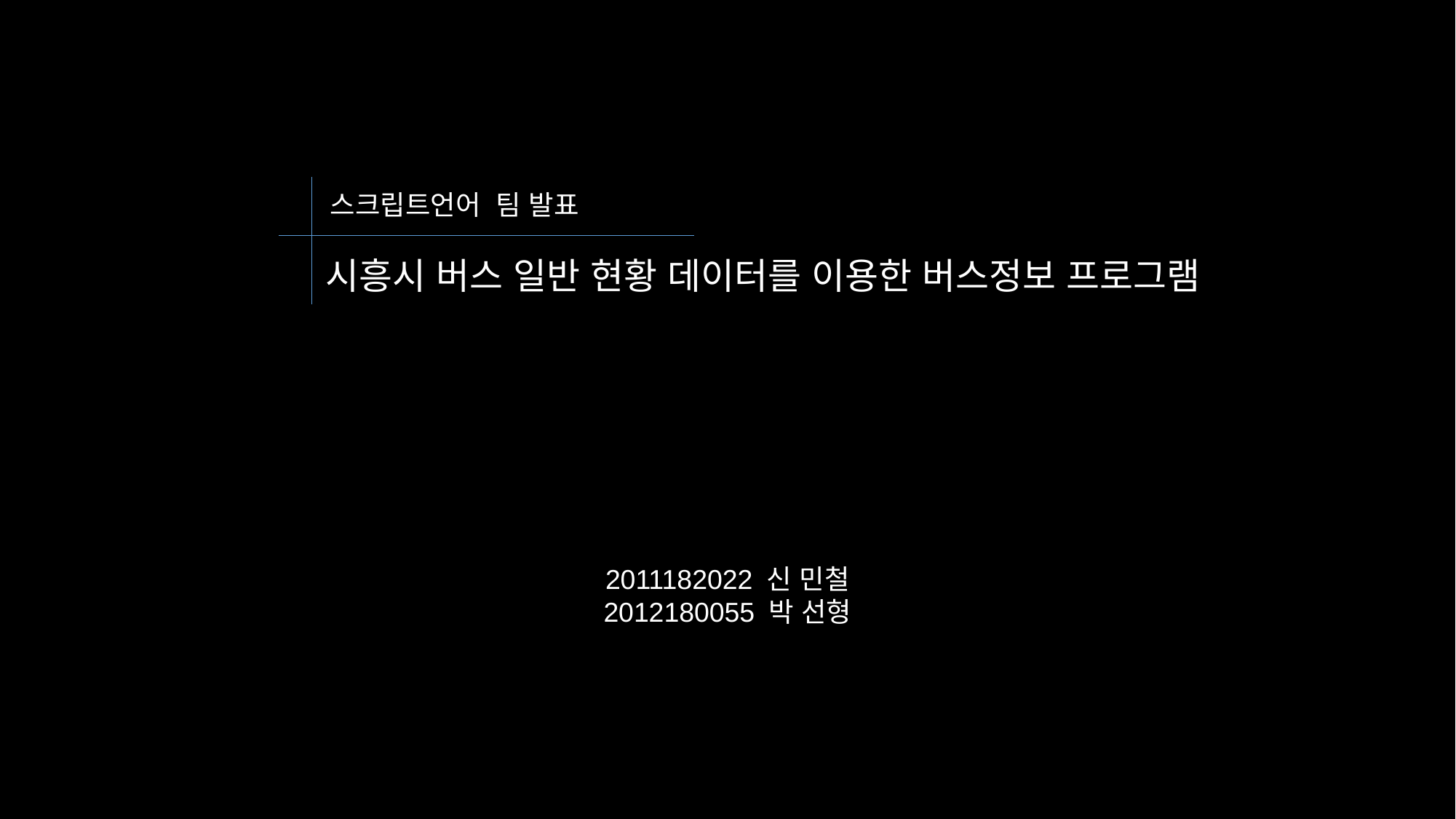

스크립트언어  팀 발표
시흥시 버스 일반 현황 데이터를 이용한 버스정보 프로그램
2011182022 신 민철
2012180055 박 선형